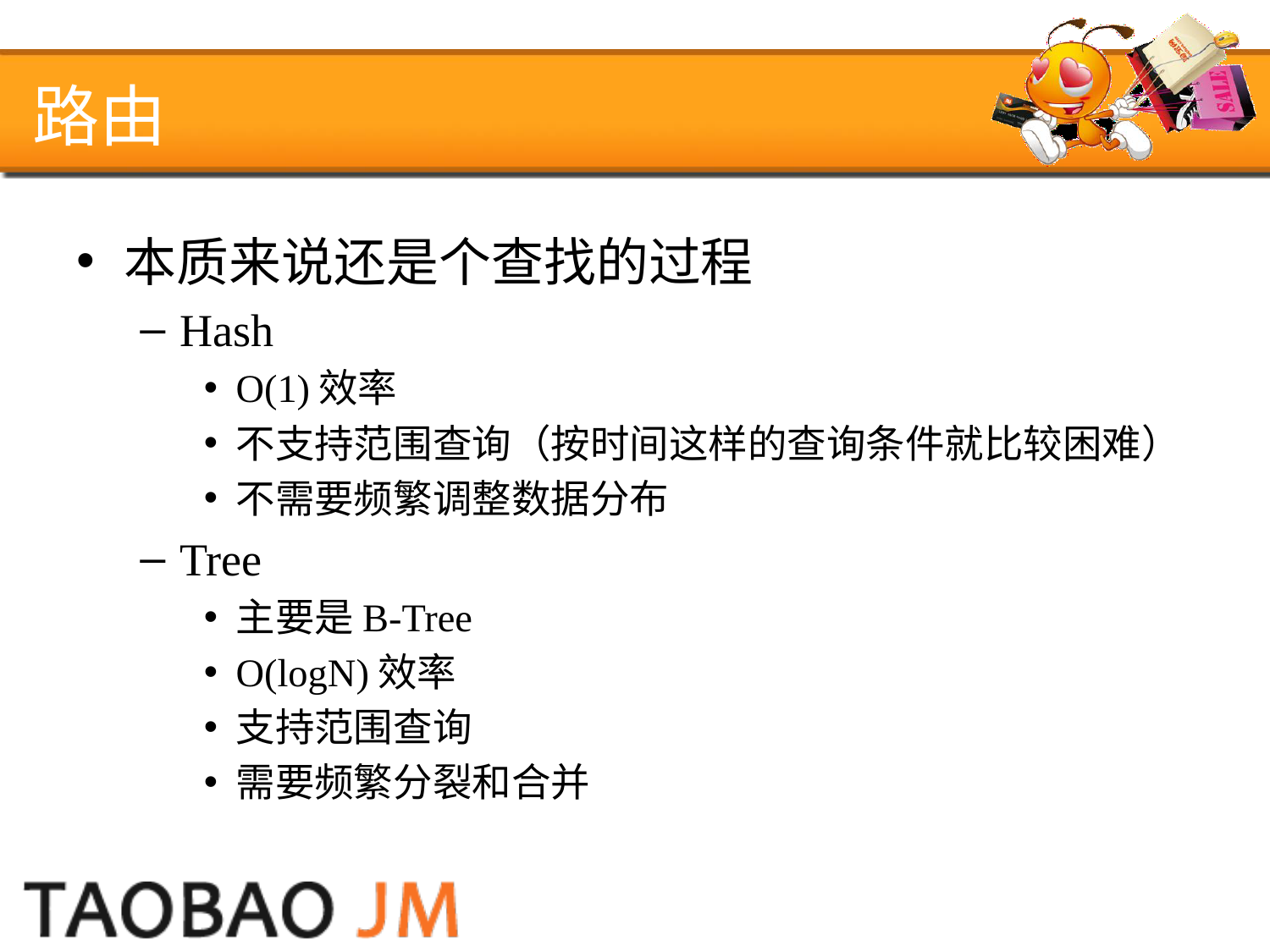

# 路由
本质来说还是个查找的过程
Hash
O(1)效率
不支持范围查询（按时间这样的查询条件就比较困难）
不需要频繁调整数据分布
Tree
主要是B-Tree
O(logN)效率
支持范围查询
需要频繁分裂和合并